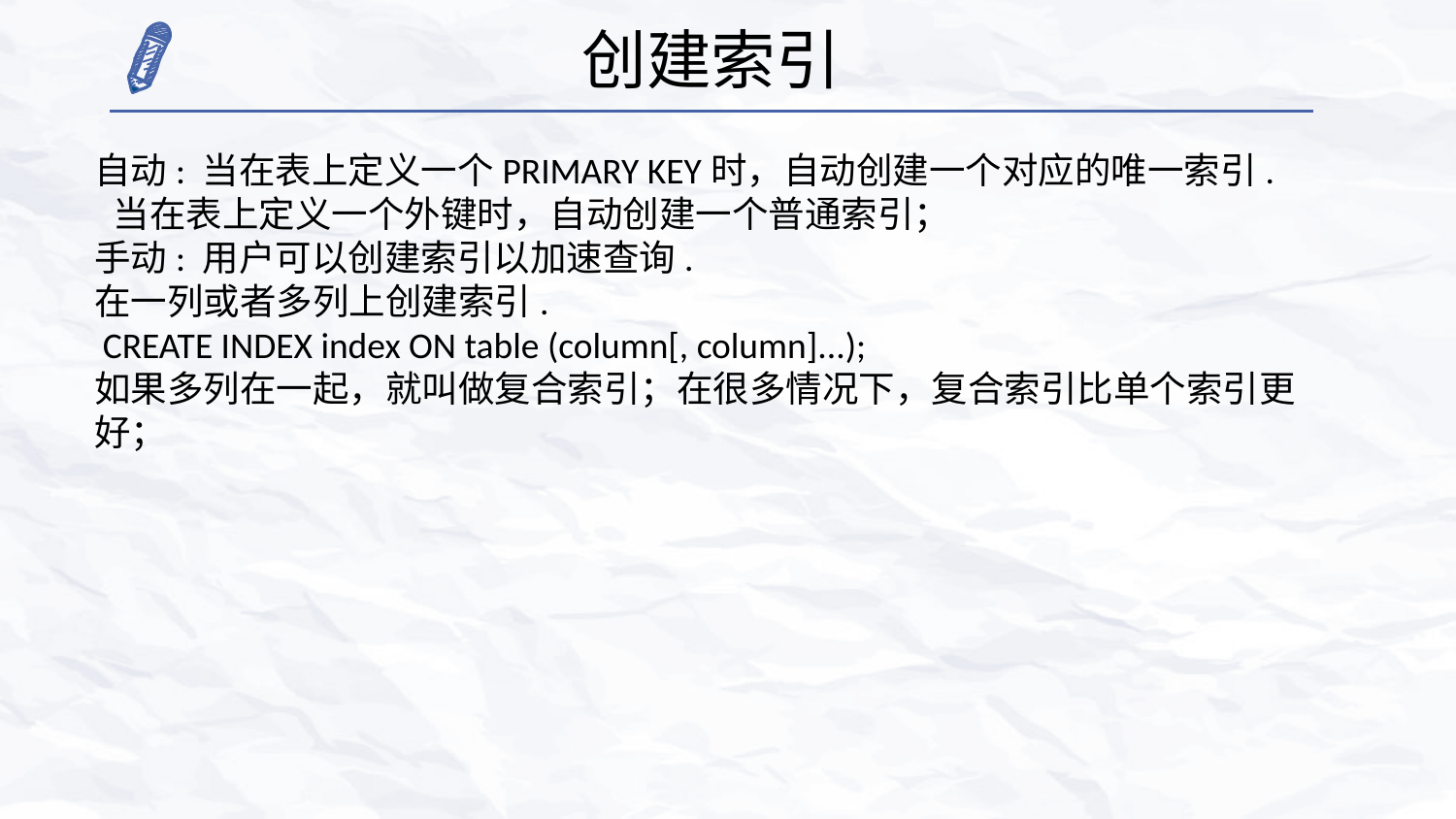

创建索引

自动: 当在表上定义一个PRIMARY KEY时，自动创建一个对应的唯一索引.
 当在表上定义一个外键时，自动创建一个普通索引；
手动: 用户可以创建索引以加速查询.
在一列或者多列上创建索引.
 CREATE INDEX index ON table (column[, column]...);
如果多列在一起，就叫做复合索引；在很多情况下，复合索引比单个索引更好；